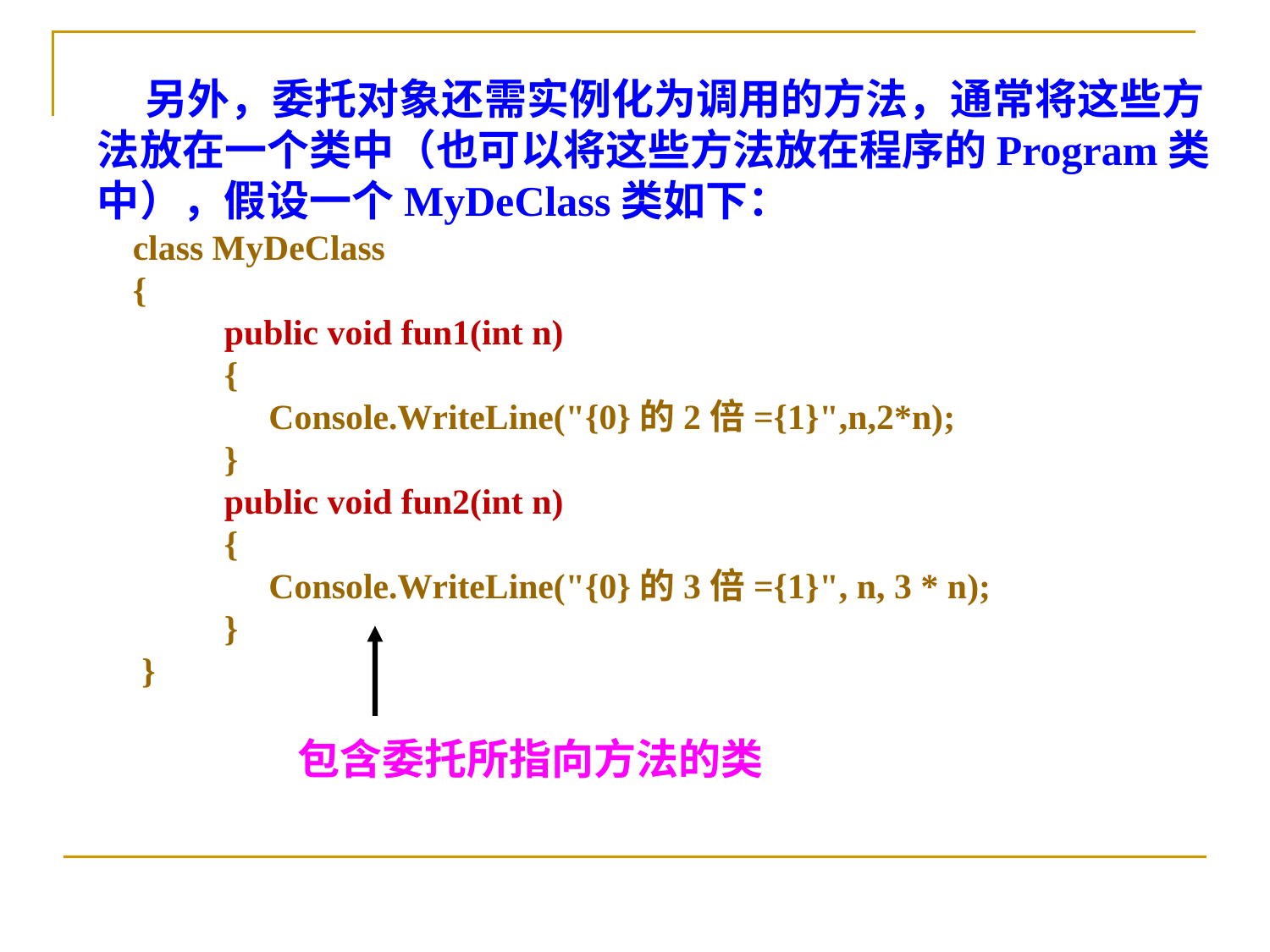

另外，委托对象还需实例化为调用的方法，通常将这些方法放在一个类中（也可以将这些方法放在程序的Program类中），假设一个MyDeClass类如下：
    class MyDeClass
    {
	public void fun1(int n)
    	{
     	     Console.WriteLine("{0}的2倍={1}",n,2*n);
	}
    	public void fun2(int n)
    	{
     	     Console.WriteLine("{0}的3倍={1}", n, 3 * n);
    	}
     }

包含委托所指向方法的类